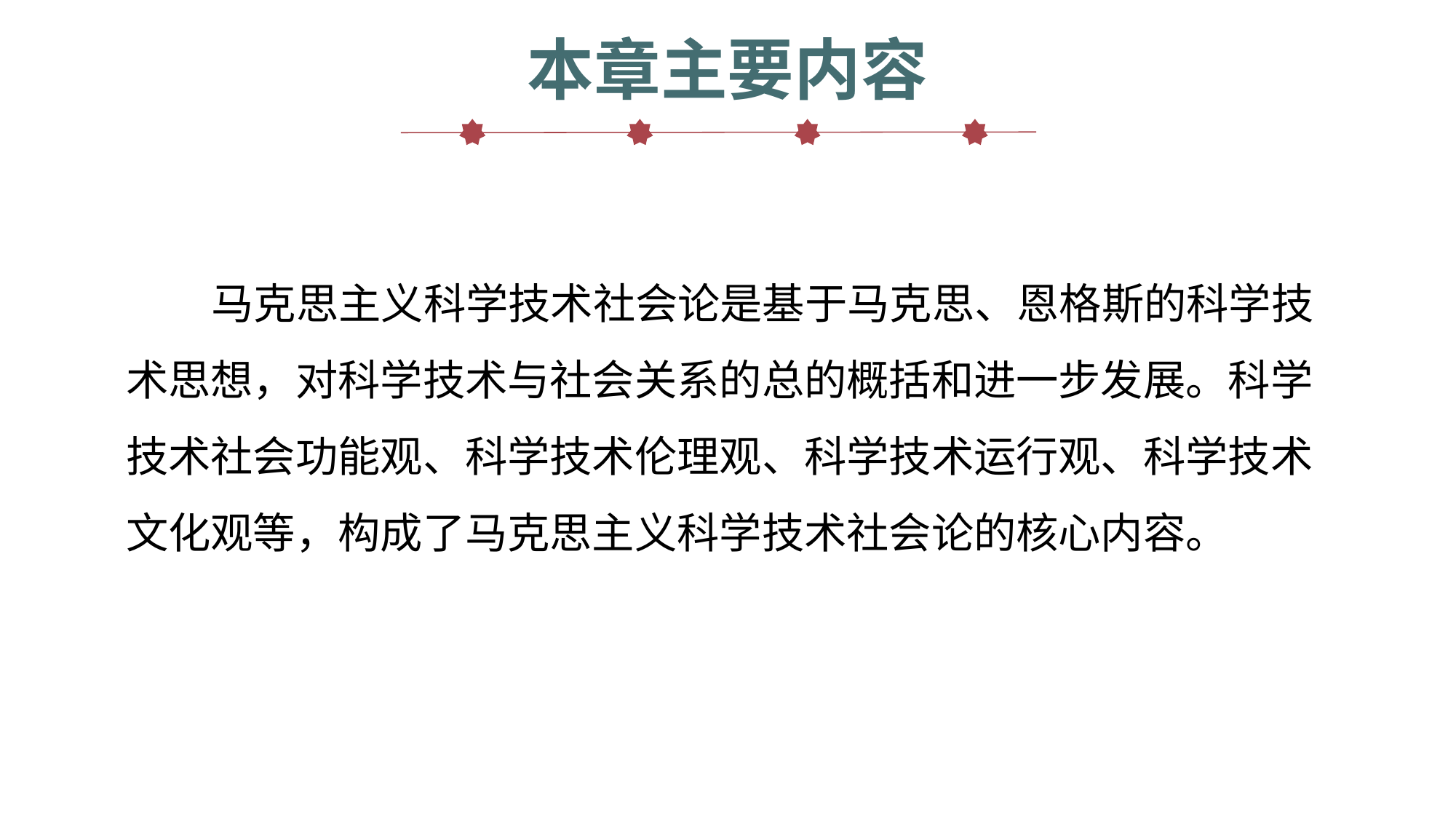

本章主要内容
马克思主义科学技术社会论是基于马克思、恩格斯的科学技术思想，对科学技术与社会关系的总的概括和进一步发展。科学技术社会功能观、科学技术伦理观、科学技术运行观、科学技术文化观等，构成了马克思主义科学技术社会论的核心内容。